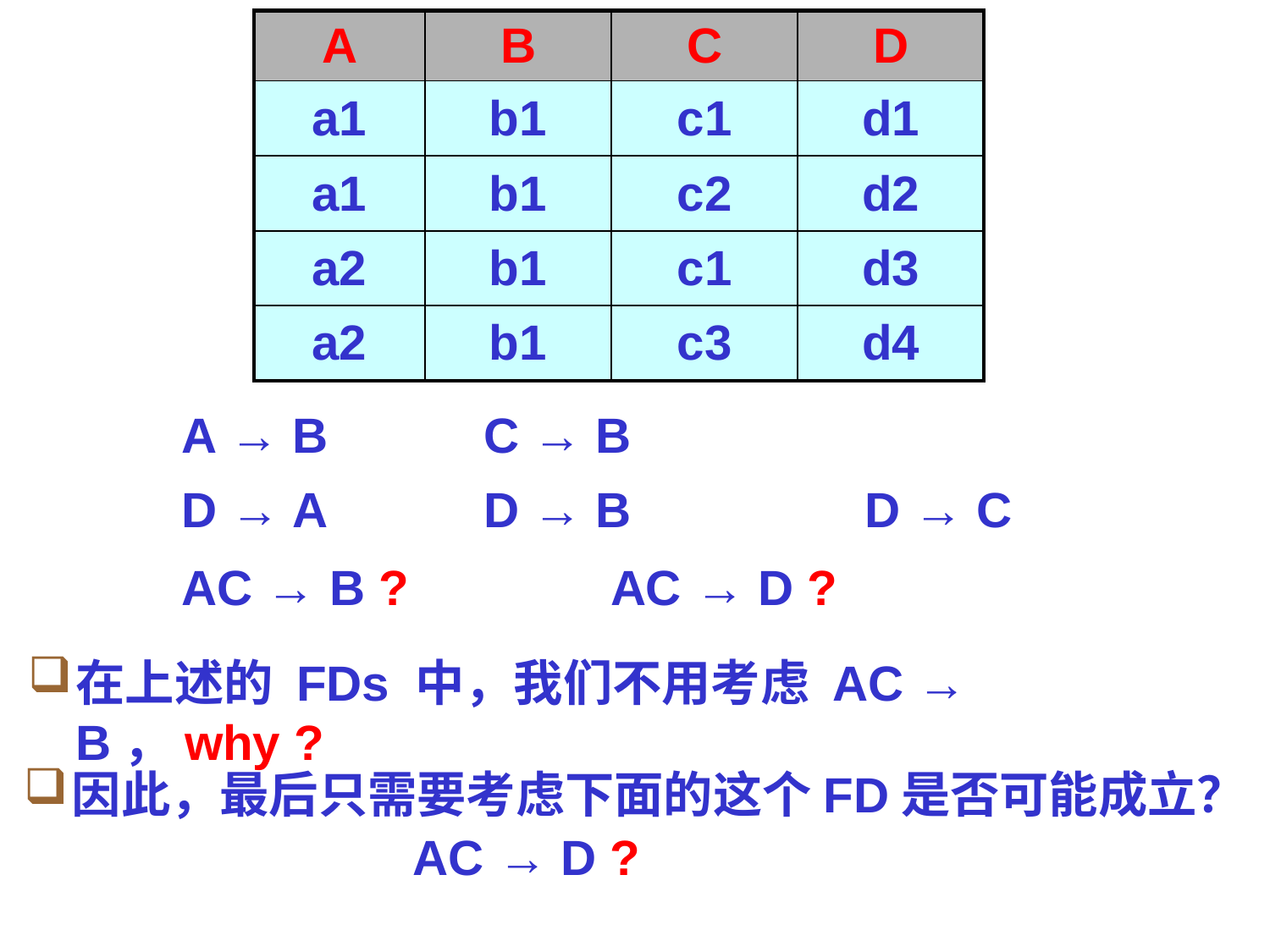

| A | B | C | D |
| --- | --- | --- | --- |
| a1 | b1 | c1 | d1 |
| a1 | b1 | c2 | d2 |
| a2 | b1 | c1 | d3 |
| a2 | b1 | c3 | d4 |
A → B 		C → B
D → A 		D → B 		D → C
AC → B ?		AC → D ?
# 在上述的 FDs 中，我们不用考虑 AC → B，why ?
因此，最后只需要考虑下面的这个FD是否可能成立？
		AC → D ?

Database Principles & Programming
45
45
2007年度-教育部-IBM精品课程-南京大学计算机科学与技术系